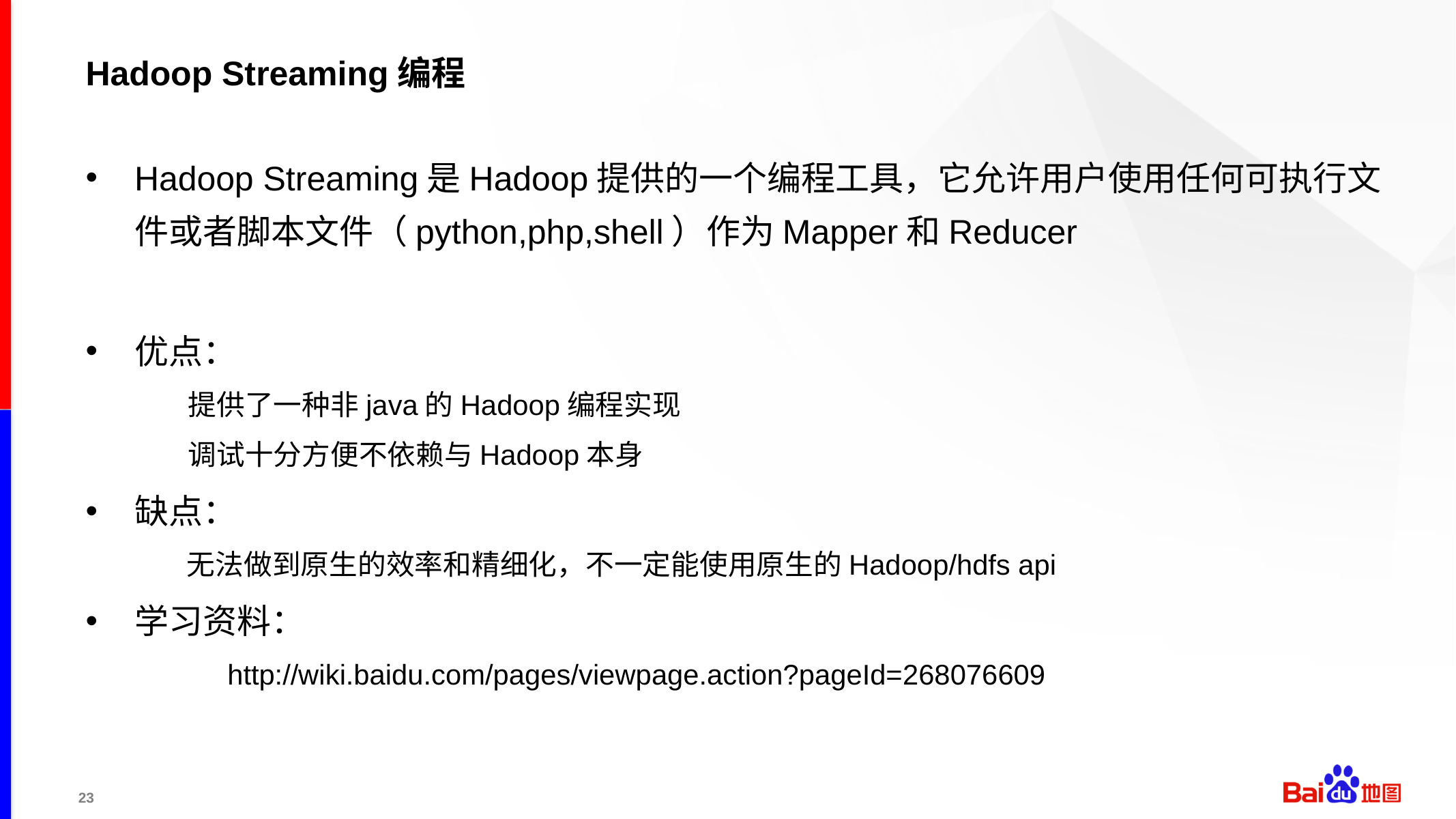

# Hadoop Streaming编程
Hadoop Streaming是Hadoop提供的一个编程工具，它允许用户使用任何可执行文件或者脚本文件（python,php,shell）作为Mapper和Reducer

优点：
提供了一种非java的Hadoop编程实现
调试十分方便不依赖与Hadoop本身
缺点：
      无法做到原生的效率和精细化，不一定能使用原生的Hadoop/hdfs api
学习资料：
	     http://wiki.baidu.com/pages/viewpage.action?pageId=268076609